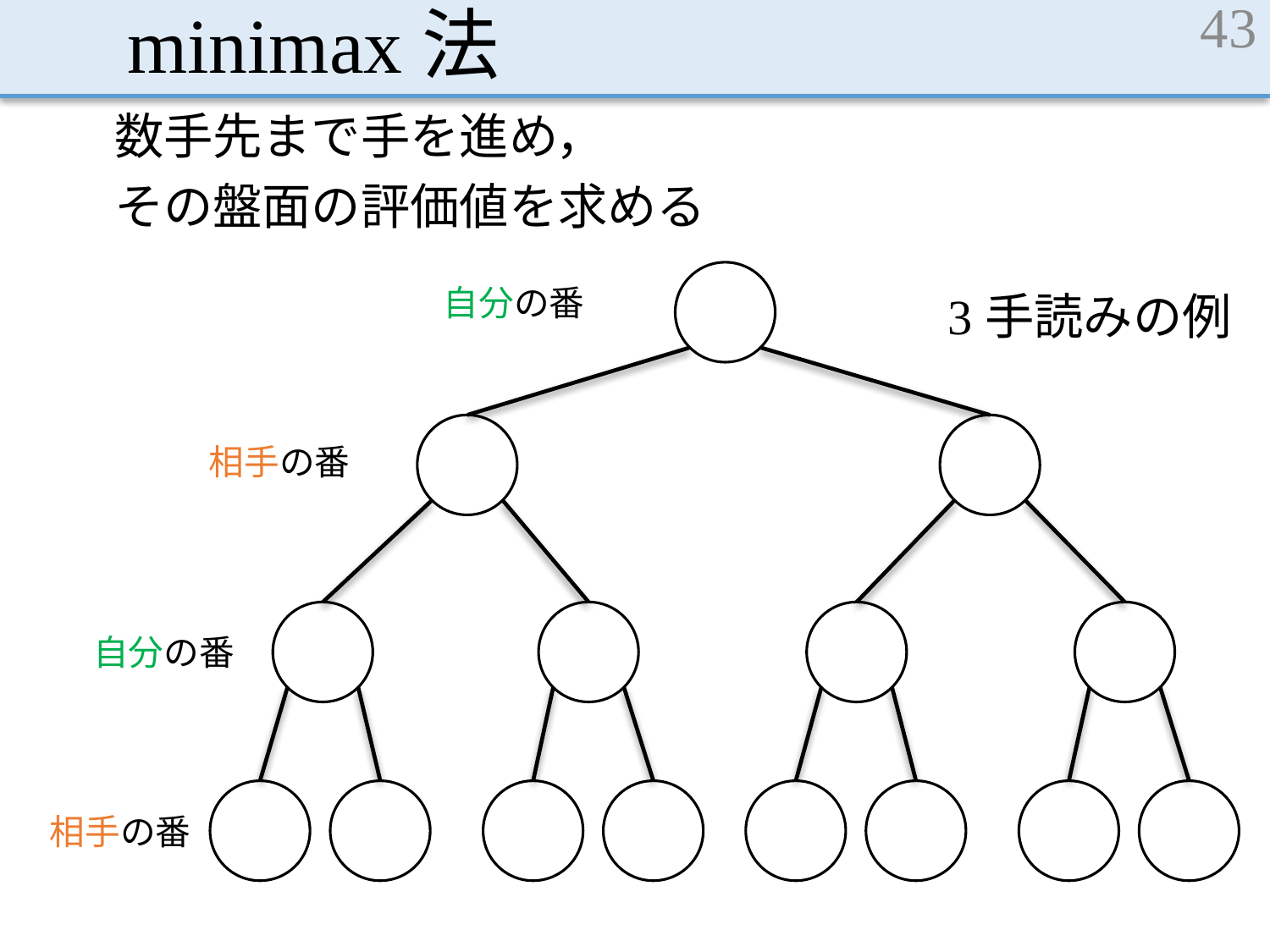

# minimax法
43
数手先まで手を進め，
その盤面の評価値を求める

自分の番

相手の番

自分の番

相手の番
3手読みの例